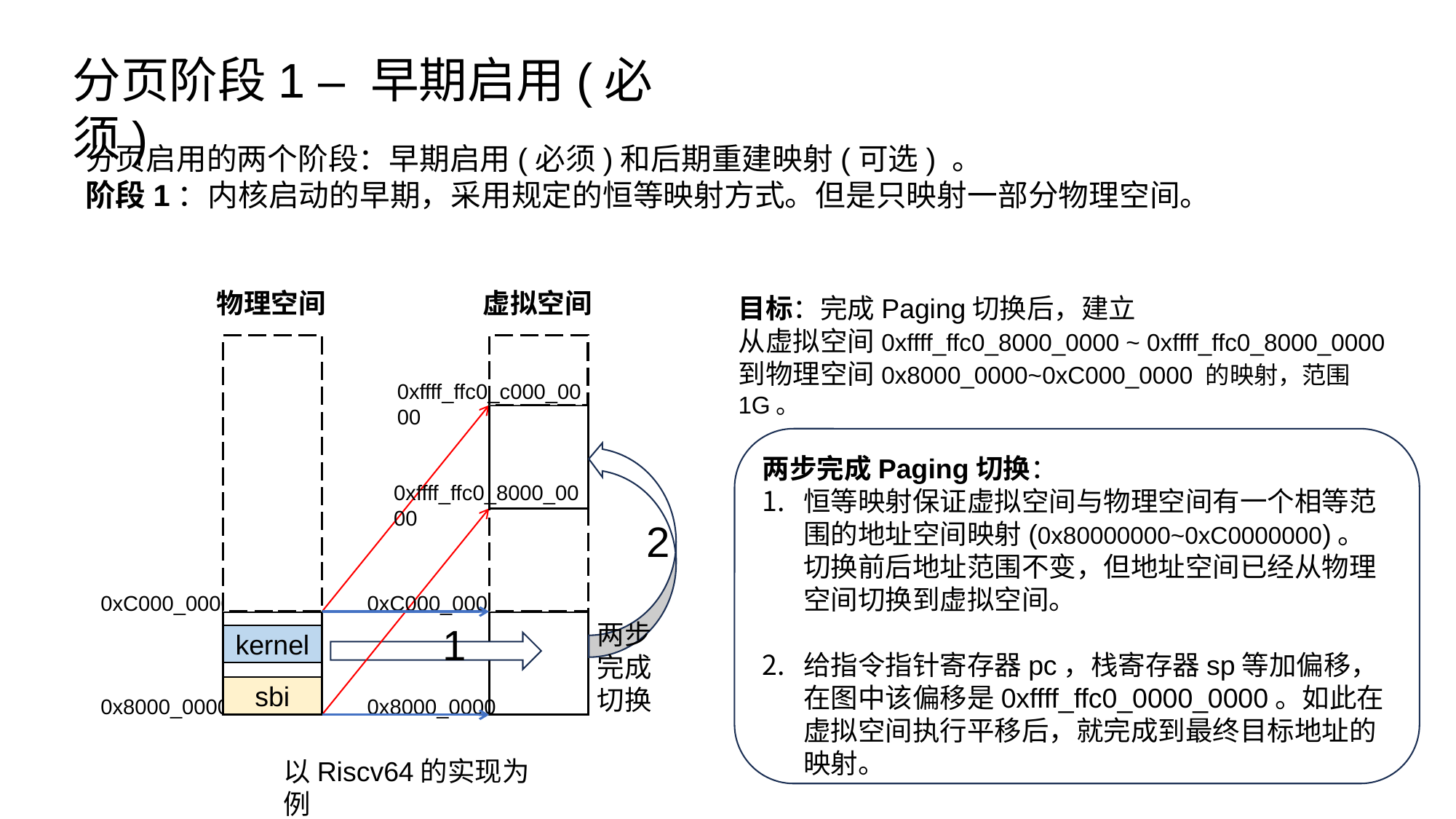

分页阶段1 – 早期启用(必须)
分页启用的两个阶段：早期启用(必须)和后期重建映射(可选) 。
阶段1：内核启动的早期，采用规定的恒等映射方式。但是只映射一部分物理空间。
物理空间
虚拟空间
目标：完成Paging切换后，建立
从虚拟空间0xffff_ffc0_8000_0000 ~ 0xffff_ffc0_8000_0000
到物理空间0x8000_0000~0xC000_0000 的映射，范围1G。

0xffff_ffc0_c000_0000

两步完成Paging切换：
恒等映射保证虚拟空间与物理空间有一个相等范围的地址空间映射(0x80000000~0xC0000000)。切换前后地址范围不变，但地址空间已经从物理空间切换到虚拟空间。

给指令指针寄存器pc，栈寄存器sp等加偏移，在图中该偏移是0xffff_ffc0_0000_0000。如此在虚拟空间执行平移后，就完成到最终目标地址的映射。
0xffff_ffc0_8000_0000

2
0xC000_0000
0xC000_0000
两步
完成
切换

1
kernel

sbi
0x8000_0000
0x8000_0000
以Riscv64的实现为例